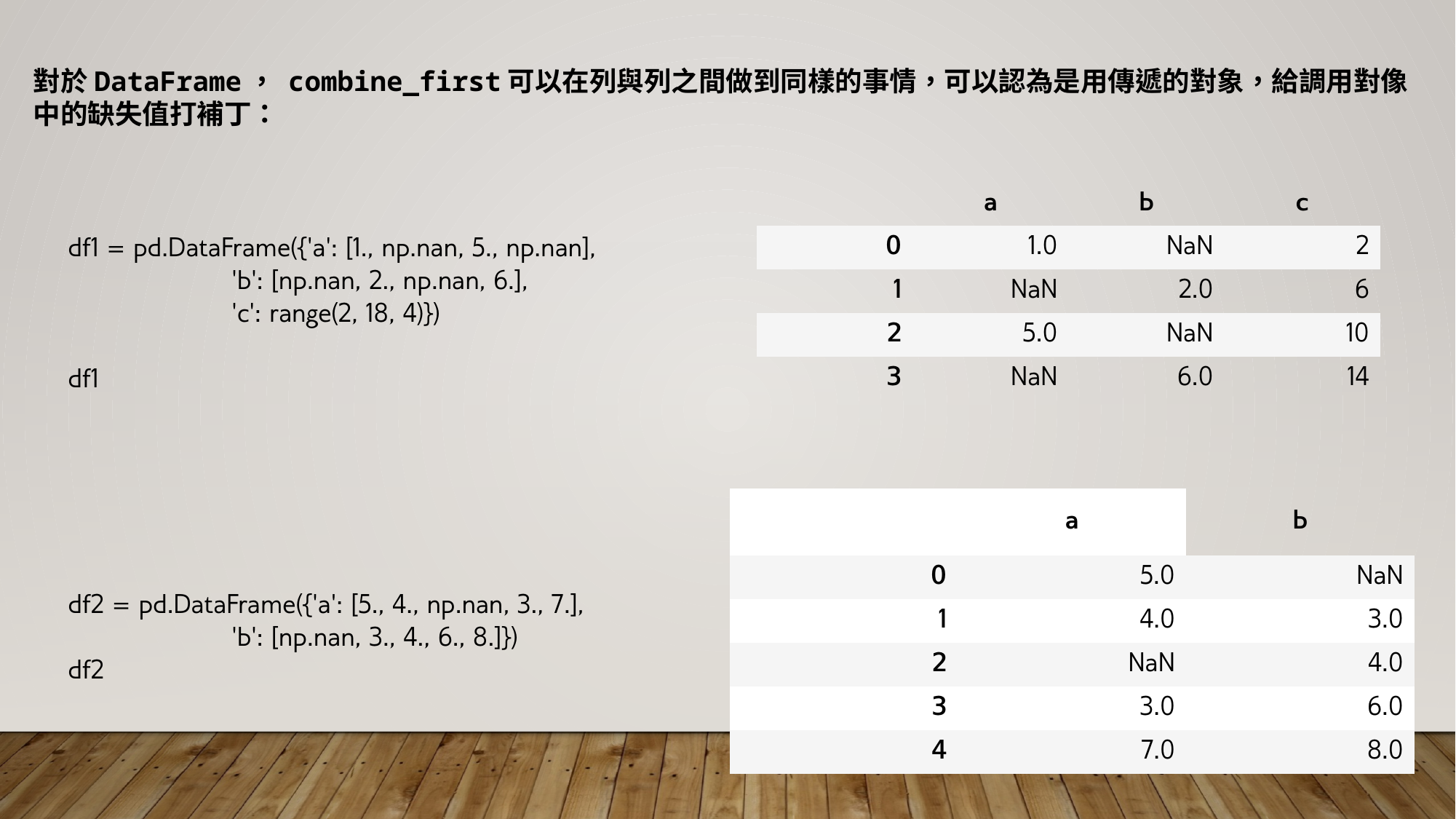

對於DataFrame， combine_first可以在列與列之間做到同樣的事情，可以認為是用傳遞的對象，給調用對像中的缺失值打補丁：
|  | a | b | c |
| --- | --- | --- | --- |
| 0 | 1.0 | NaN | 2 |
| 1 | NaN | 2.0 | 6 |
| 2 | 5.0 | NaN | 10 |
| 3 | NaN | 6.0 | 14 |
df1 = pd.DataFrame({'a': [1., np.nan, 5., np.nan],
                    'b': [np.nan, 2., np.nan, 6.],
                    'c': range(2, 18, 4)})

df1
|  | a | b |
| --- | --- | --- |
| 0 | 5.0 | NaN |
| 1 | 4.0 | 3.0 |
| 2 | NaN | 4.0 |
| 3 | 3.0 | 6.0 |
| 4 | 7.0 | 8.0 |
df2 = pd.DataFrame({'a': [5., 4., np.nan, 3., 7.],
                    'b': [np.nan, 3., 4., 6., 8.]})
df2